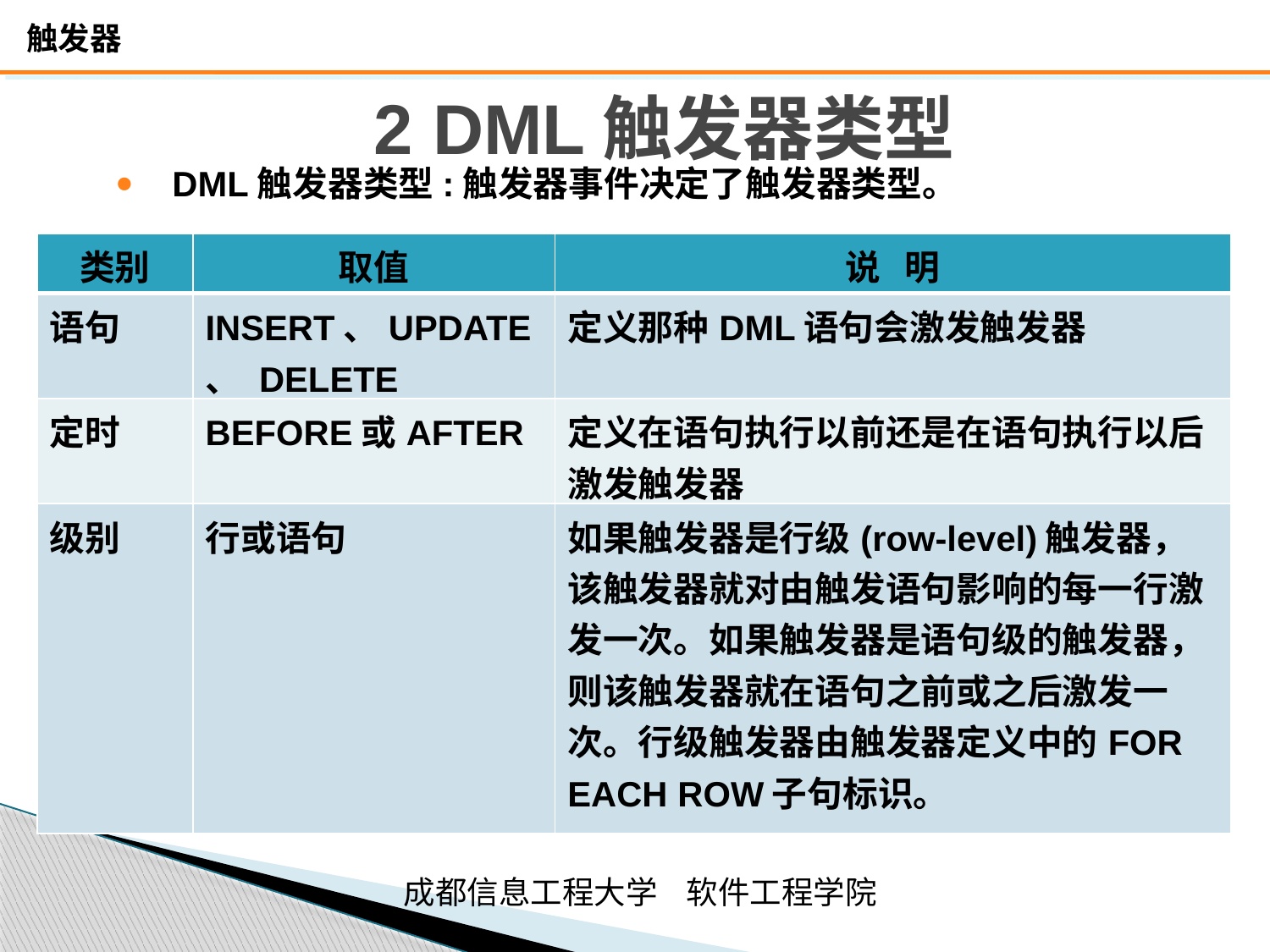

# 2 DML触发器类型
DML触发器类型:触发器事件决定了触发器类型。
| 类别 | 取值 | 说 明 |
| --- | --- | --- |
| 语句 | INSERT、UPDATE、 DELETE | 定义那种DML语句会激发触发器 |
| 定时 | BEFORE或AFTER | 定义在语句执行以前还是在语句执行以后激发触发器 |
| 级别 | 行或语句 | 如果触发器是行级(row-level)触发器，该触发器就对由触发语句影响的每一行激发一次。如果触发器是语句级的触发器，则该触发器就在语句之前或之后激发一次。行级触发器由触发器定义中的FOR EACH ROW子句标识。 |